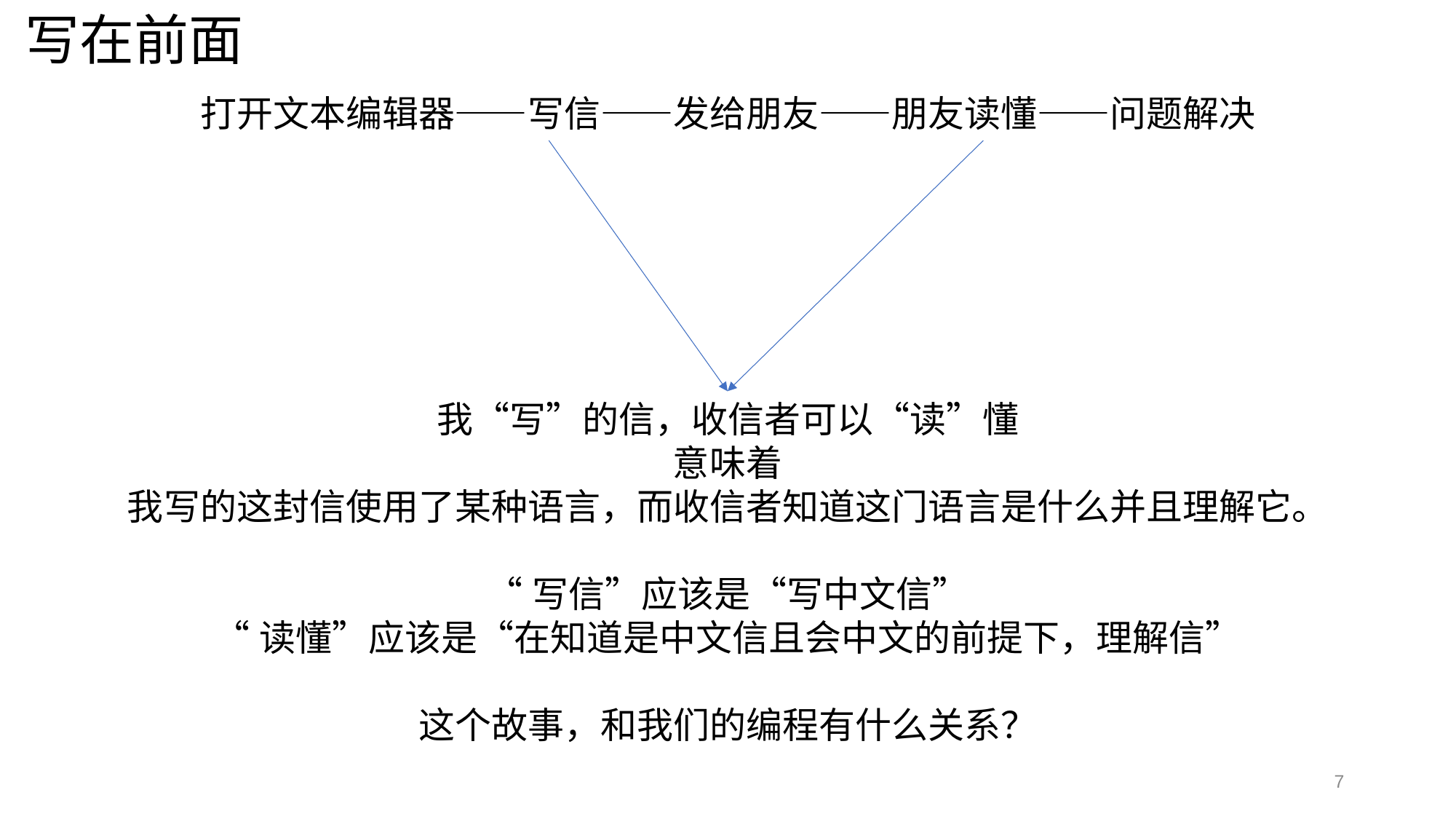

写在前面
打开文本编辑器——写信——发给朋友——朋友读懂——问题解决
我“写”的信，收信者可以“读”懂
意味着
我写的这封信使用了某种语言，而收信者知道这门语言是什么并且理解它。

“写信”应该是“写中文信”
“读懂”应该是“在知道是中文信且会中文的前提下，理解信”

这个故事，和我们的编程有什么关系？
7